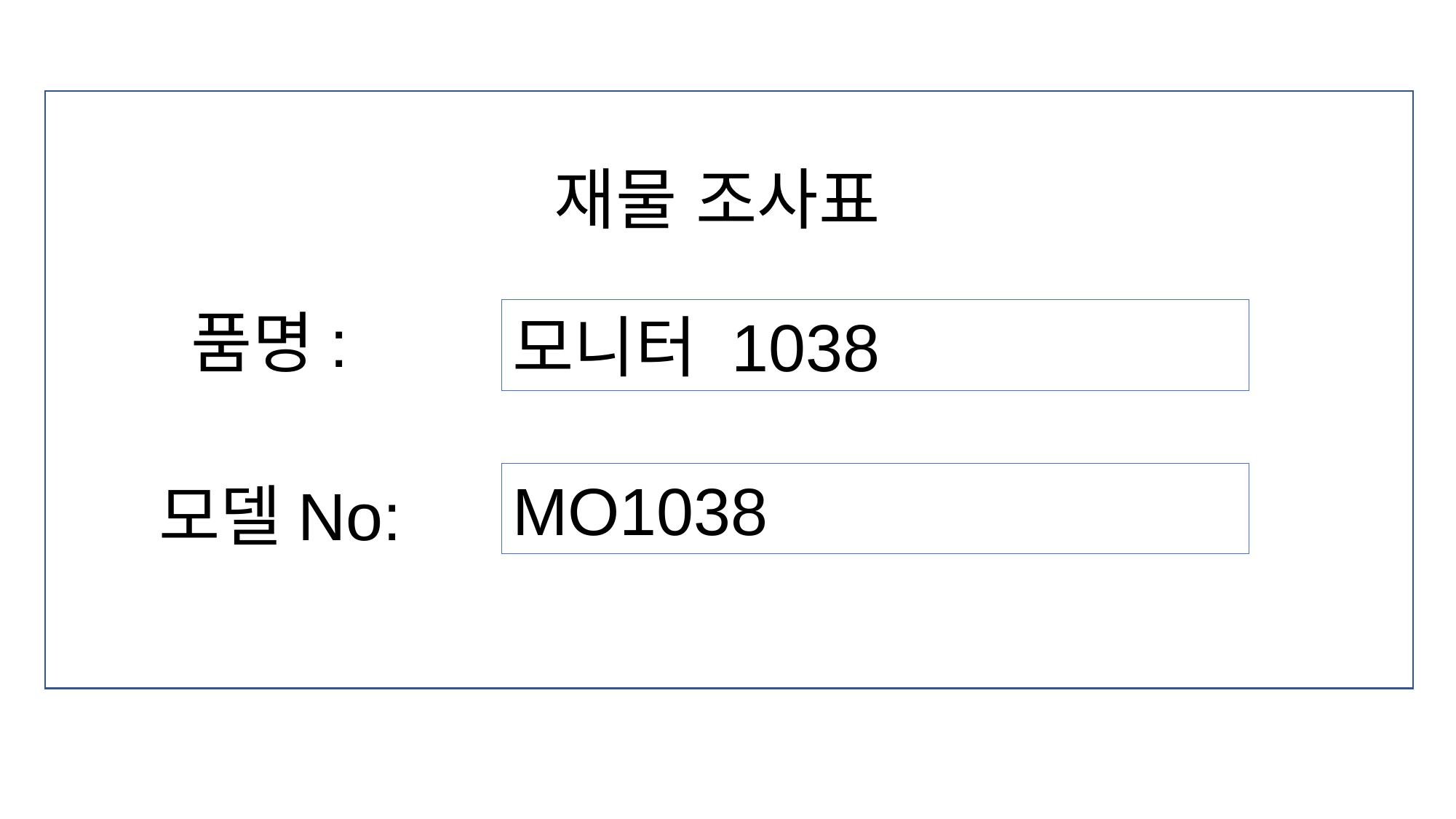

재물 조사표
품명:
모니터 1038
MO1038
모델No: